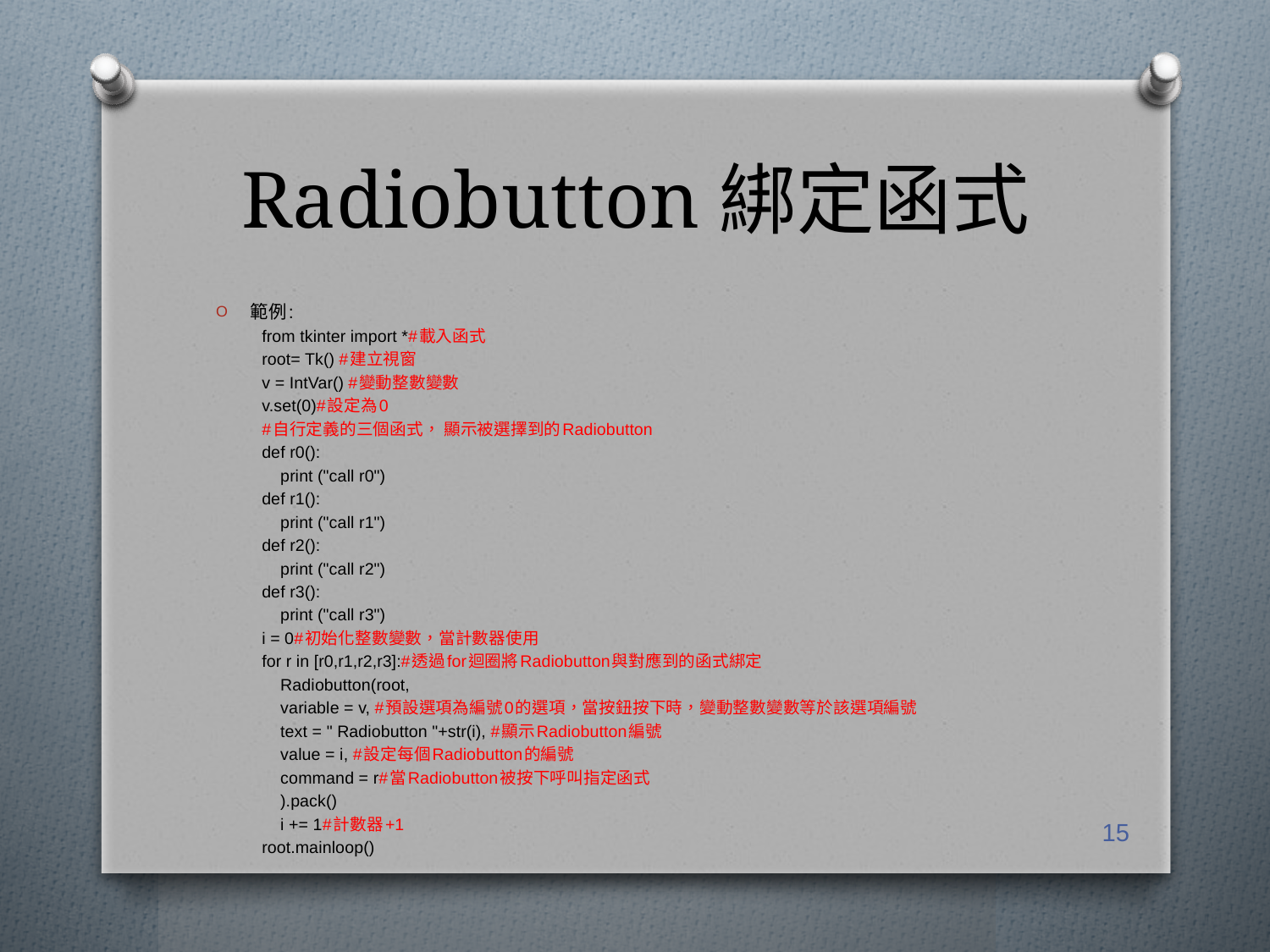

# Radiobutton綁定函式
範例:
from tkinter import *#載入函式
root= Tk() #建立視窗
v = IntVar() #變動整數變數
v.set(0)#設定為0
#自行定義的三個函式， 顯示被選擇到的Radiobutton
def r0():
    print ("call r0")
def r1():
    print ("call r1")
def r2():
    print ("call r2")
def r3():
    print ("call r3")
i = 0#初始化整數變數，當計數器使用
for r in [r0,r1,r2,r3]:#透過for迴圈將Radiobutton與對應到的函式綁定
    Radiobutton(root,
    variable = v, #預設選項為編號0的選項，當按鈕按下時，變動整數變數等於該選項編號
    text = " Radiobutton "+str(i), #顯示Radiobutton編號
    value = i, #設定每個Radiobutton的編號
    command = r#當Radiobutton被按下呼叫指定函式
    ).pack()
    i += 1#計數器+1
root.mainloop()
15